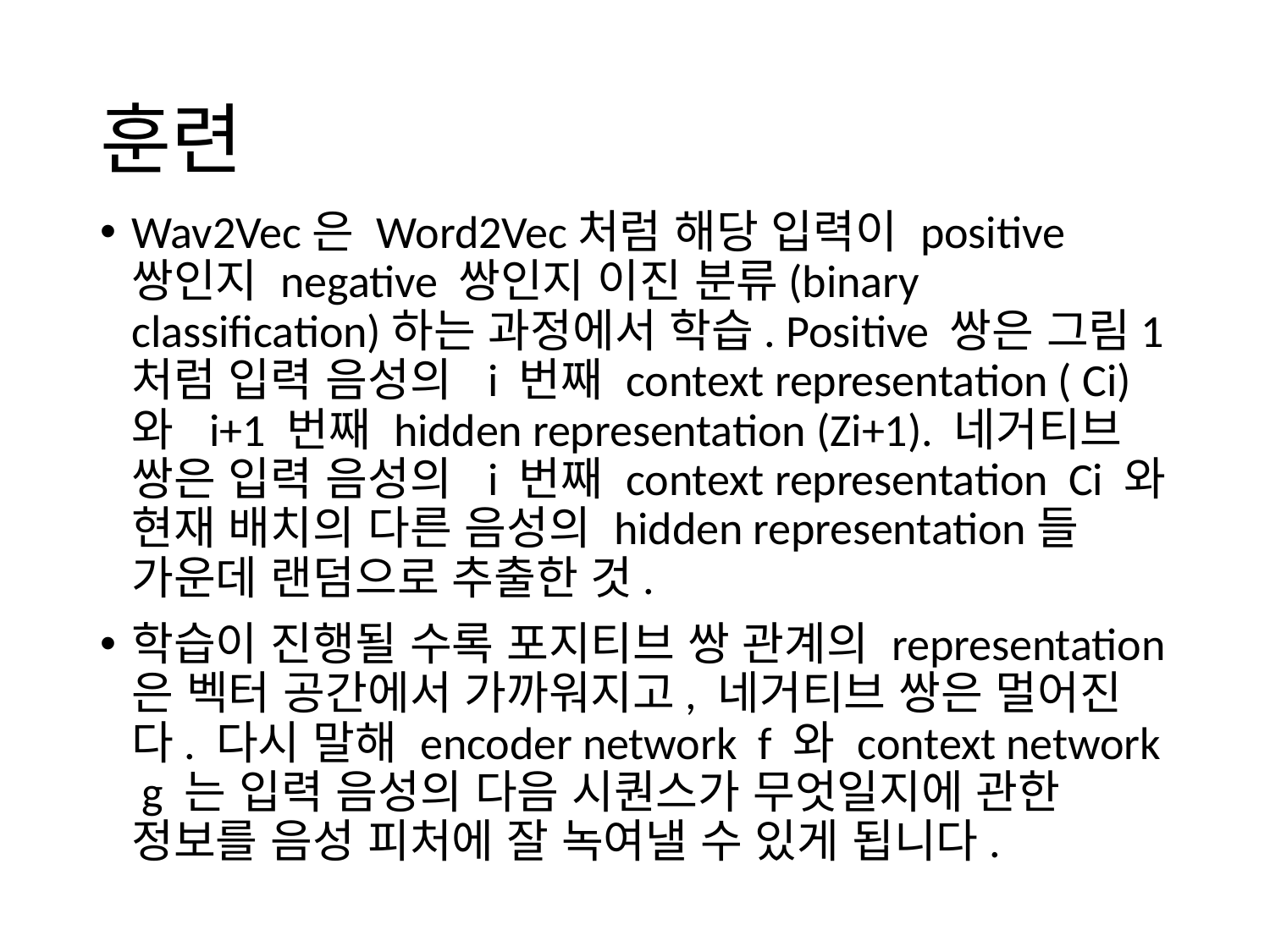

# 훈련
Wav2Vec은 Word2Vec처럼 해당 입력이 positive 쌍인지 negative 쌍인지 이진 분류(binary classification)하는 과정에서 학습. Positive 쌍은 그림1처럼 입력 음성의  i 번째 context representation ( Ci) 와  i+1 번째 hidden representation (Zi+1). 네거티브 쌍은 입력 음성의  i 번째 context representation  Ci 와 현재 배치의 다른 음성의 hidden representation들 가운데 랜덤으로 추출한 것.
학습이 진행될 수록 포지티브 쌍 관계의 representation은 벡터 공간에서 가까워지고, 네거티브 쌍은 멀어진다. 다시 말해 encoder network  f 와 context network  g 는 입력 음성의 다음 시퀀스가 무엇일지에 관한 정보를 음성 피처에 잘 녹여낼 수 있게 됩니다.